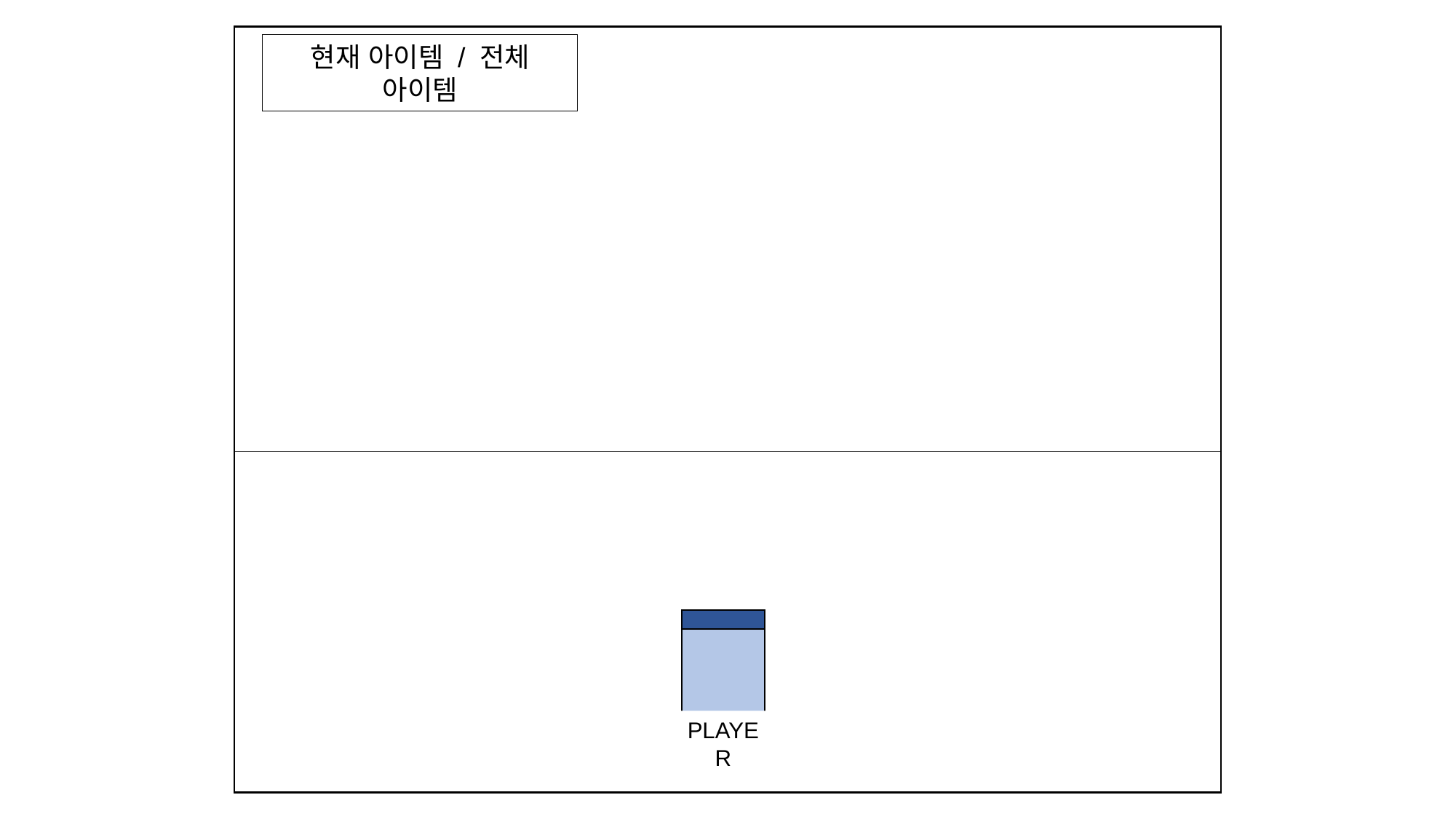

현재 아이템 / 전체 아이템

PLAYER
수집 아이템을 획득할 경우,
화면에 현재 아이템 개수와
전체 아이템 개수가 표시됨